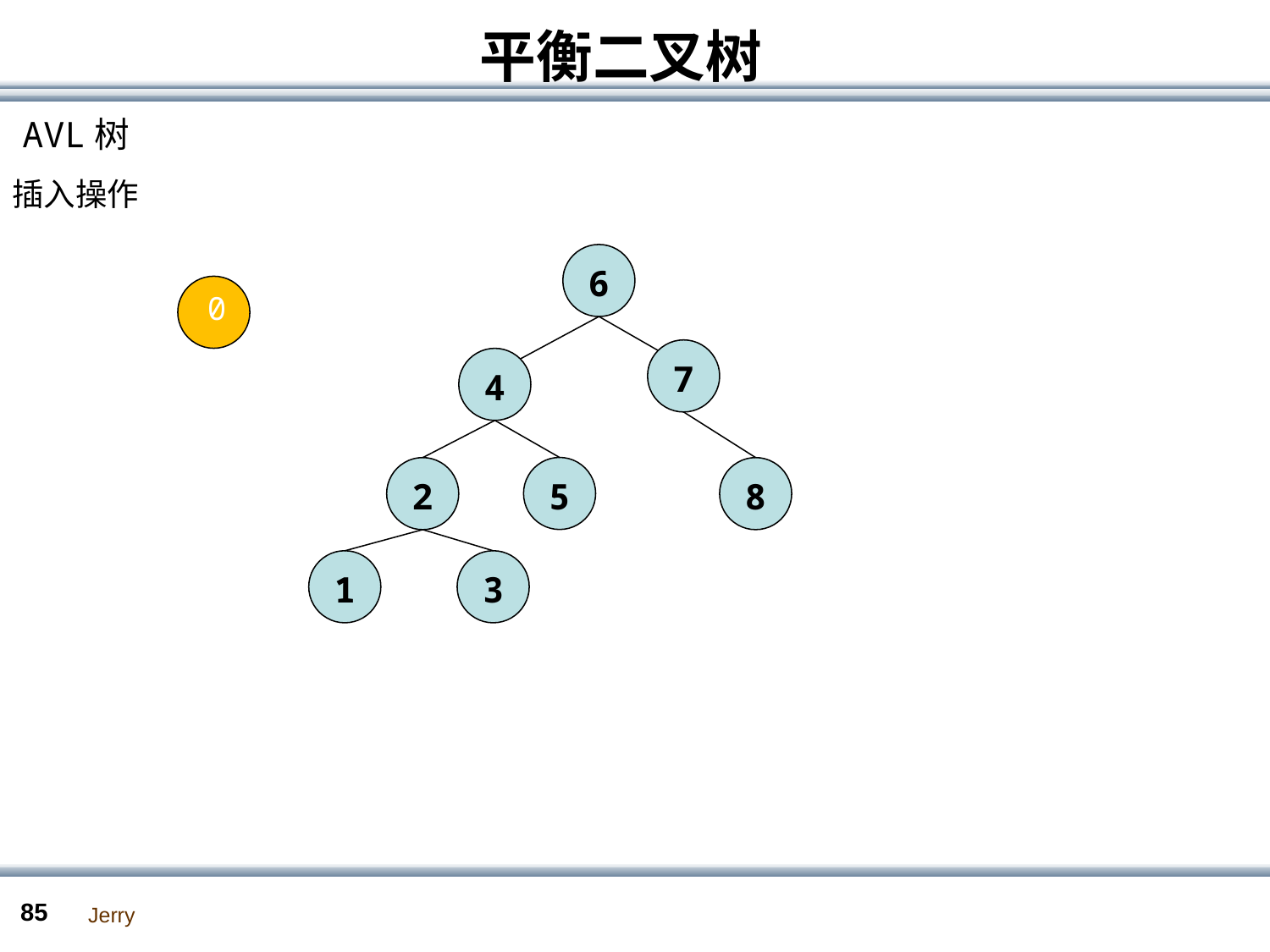

# 平衡二叉树
AVL树
插入操作
6

0
7
4
5
2
8
1
3